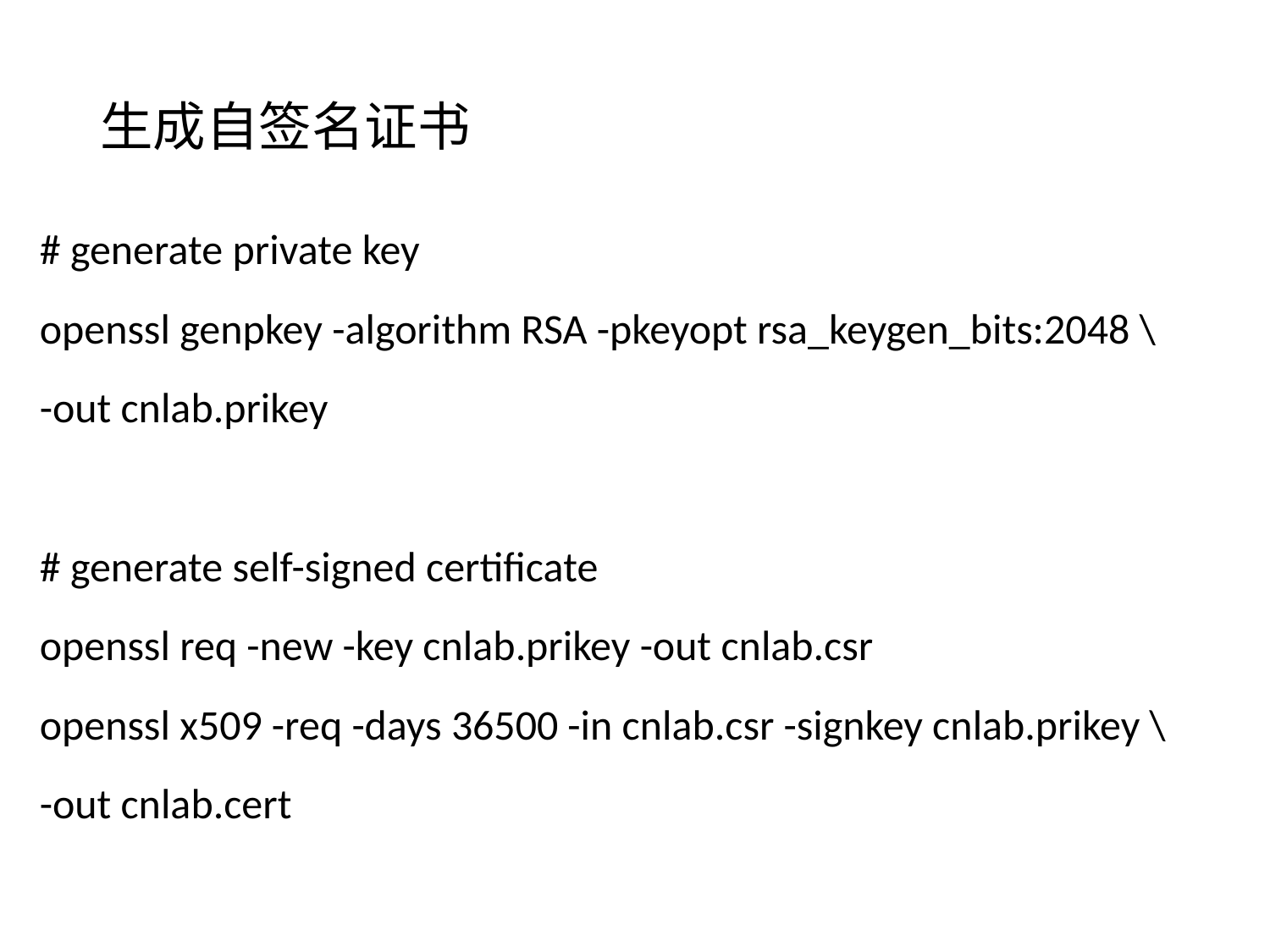

# 生成自签名证书
# generate private key
openssl genpkey -algorithm RSA -pkeyopt rsa_keygen_bits:2048 \
-out cnlab.prikey

# generate self-signed certificate
openssl req -new -key cnlab.prikey -out cnlab.csr
openssl x509 -req -days 36500 -in cnlab.csr -signkey cnlab.prikey \
-out cnlab.cert